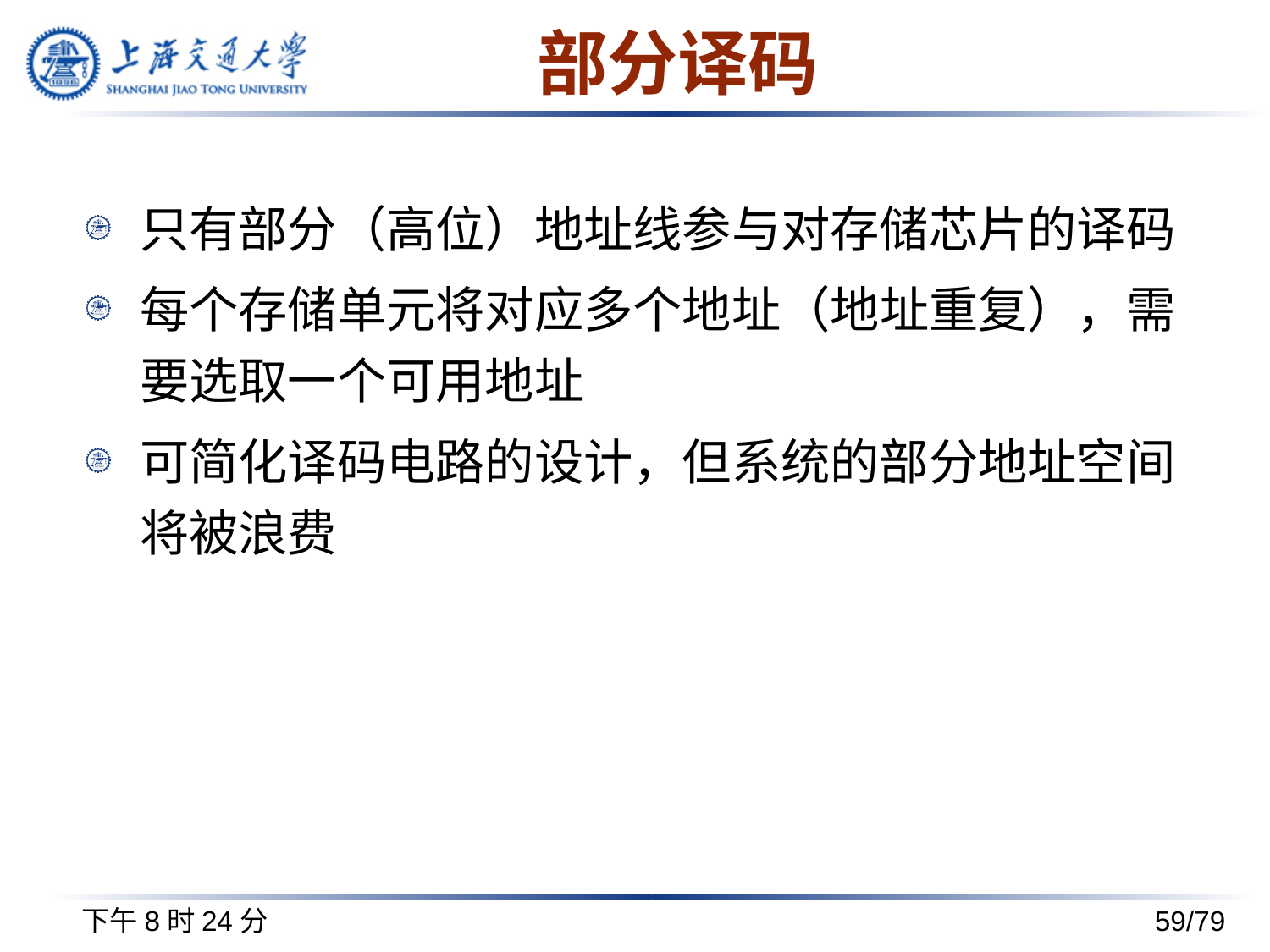

# 部分译码
只有部分（高位）地址线参与对存储芯片的译码
每个存储单元将对应多个地址（地址重复），需要选取一个可用地址
可简化译码电路的设计，但系统的部分地址空间将被浪费
下午8时24分
59/79